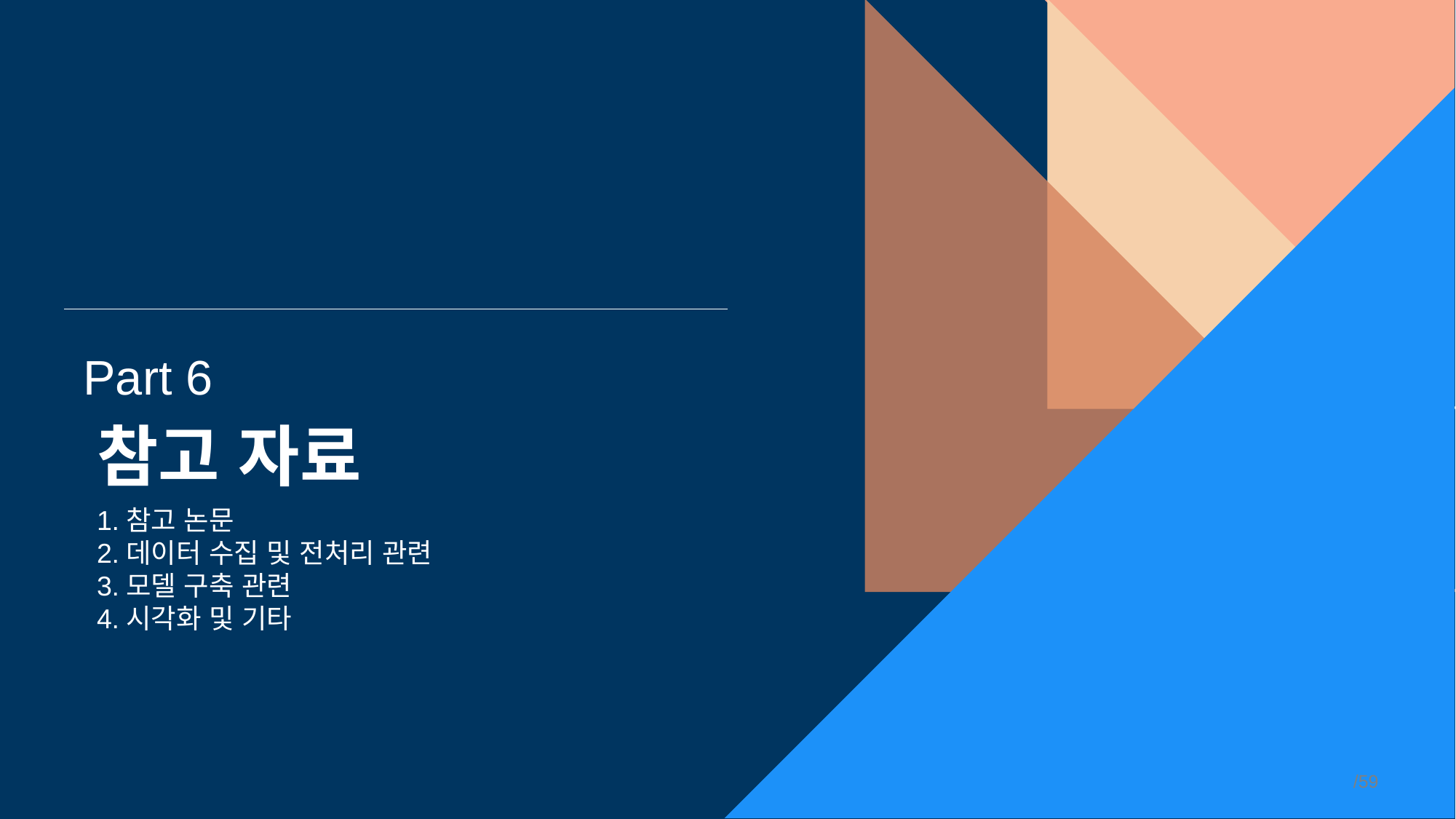

Part 6
참고 자료
 1.참고 논문
 2.데이터 수집 및 전처리 관련
 3.모델 구축 관련
 4.시각화 및 기타
51
/59